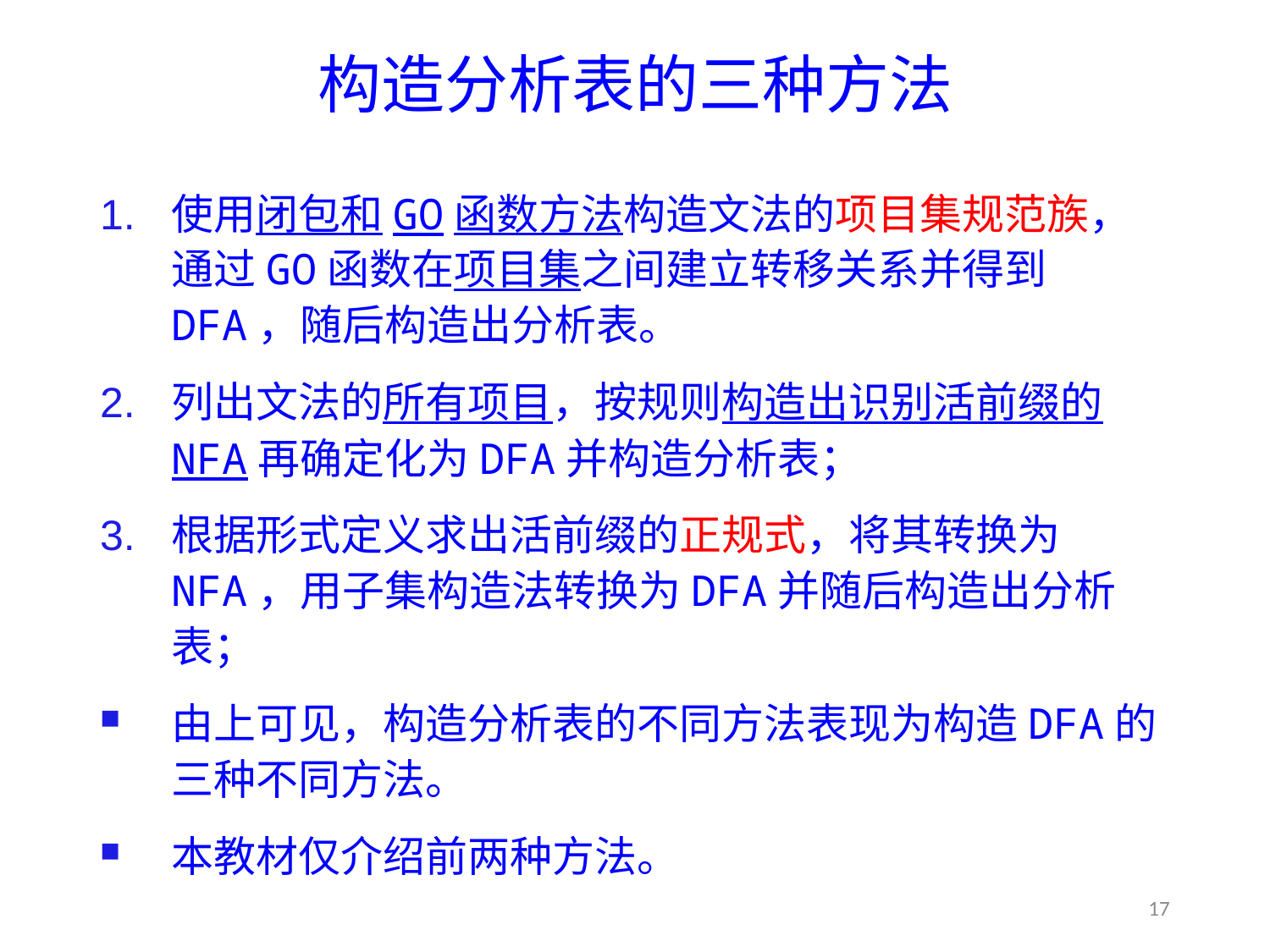

# 构造分析表的三种方法
使用闭包和GO函数方法构造文法的项目集规范族，通过GO函数在项目集之间建立转移关系并得到DFA，随后构造出分析表。
列出文法的所有项目，按规则构造出识别活前缀的NFA再确定化为DFA并构造分析表；
根据形式定义求出活前缀的正规式，将其转换为NFA，用子集构造法转换为DFA并随后构造出分析表；
由上可见，构造分析表的不同方法表现为构造DFA的三种不同方法。
本教材仅介绍前两种方法。
17